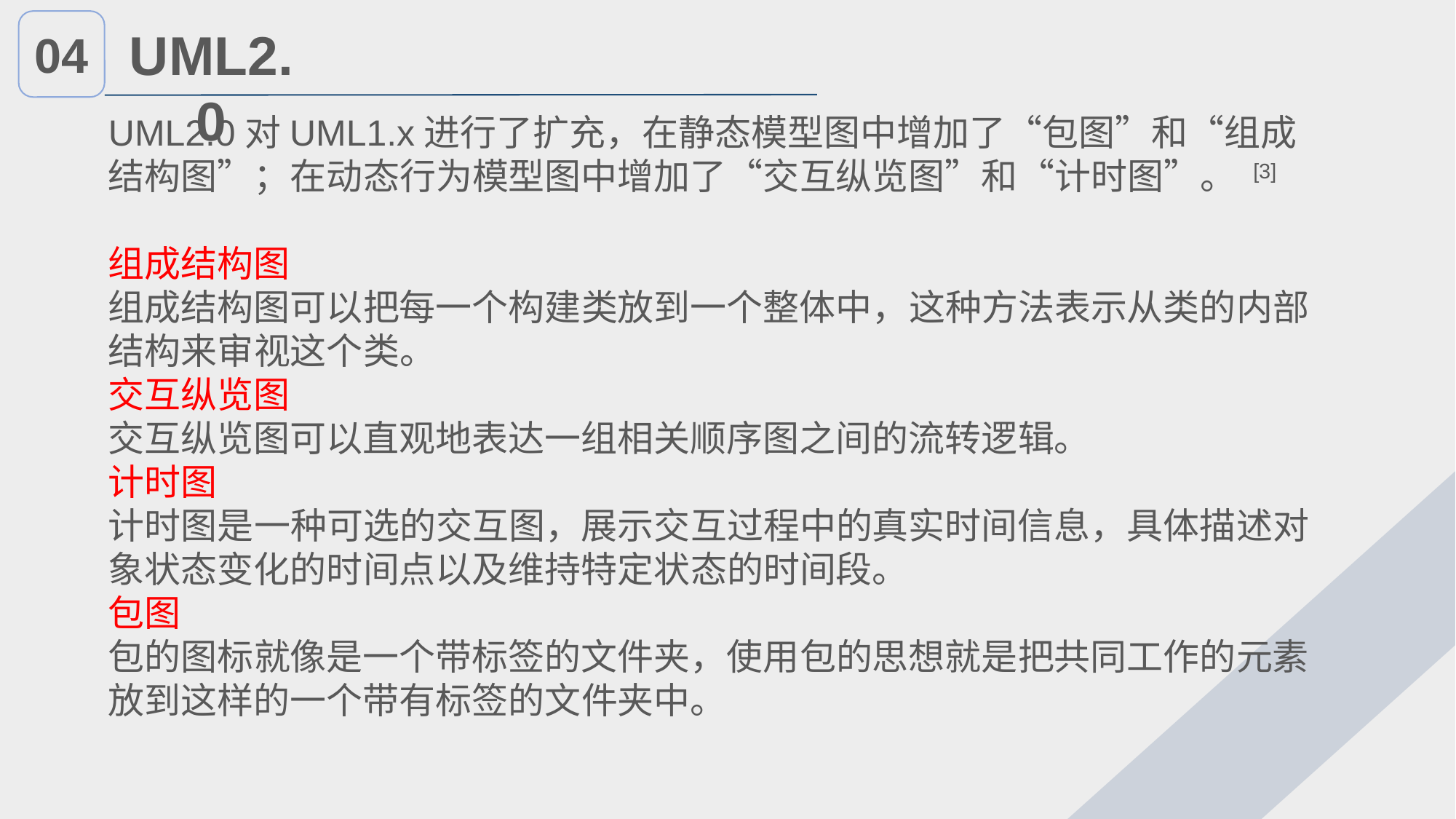

04
UML2.0
UML2.0对UML1.x进行了扩充，在静态模型图中增加了“包图”和“组成结构图”；在动态行为模型图中增加了“交互纵览图”和“计时图”。 [3]

组成结构图
组成结构图可以把每一个构建类放到一个整体中，这种方法表示从类的内部结构来审视这个类。
交互纵览图
交互纵览图可以直观地表达一组相关顺序图之间的流转逻辑。
计时图
计时图是一种可选的交互图，展示交互过程中的真实时间信息，具体描述对象状态变化的时间点以及维持特定状态的时间段。
包图
包的图标就像是一个带标签的文件夹，使用包的思想就是把共同工作的元素放到这样的一个带有标签的文件夹中。